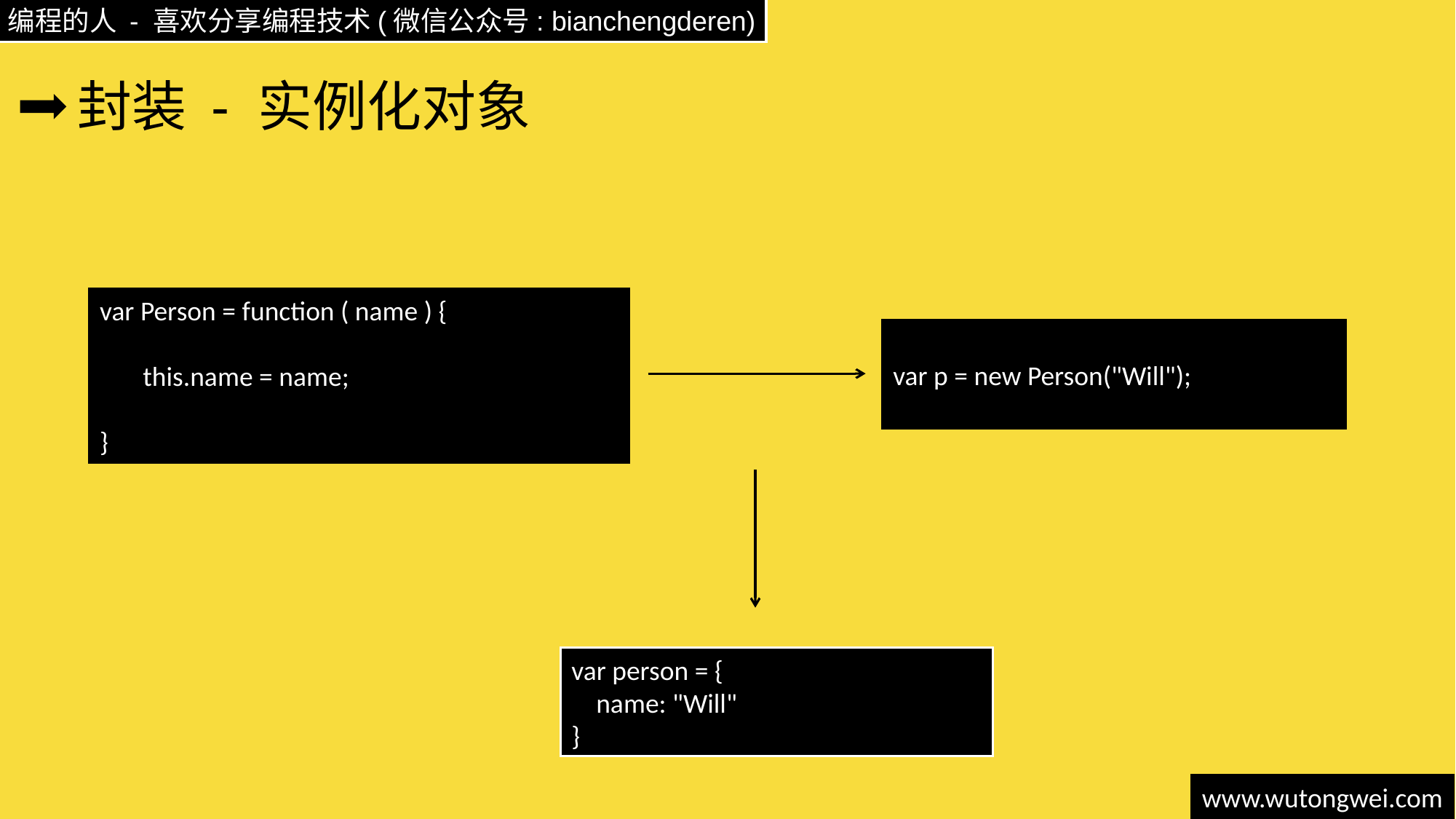

# 封装 - 实例化对象
var Person = function ( name ) {

       this.name = name;

}

var p = new Person("Will");

var person = {
    name: "Will"
}